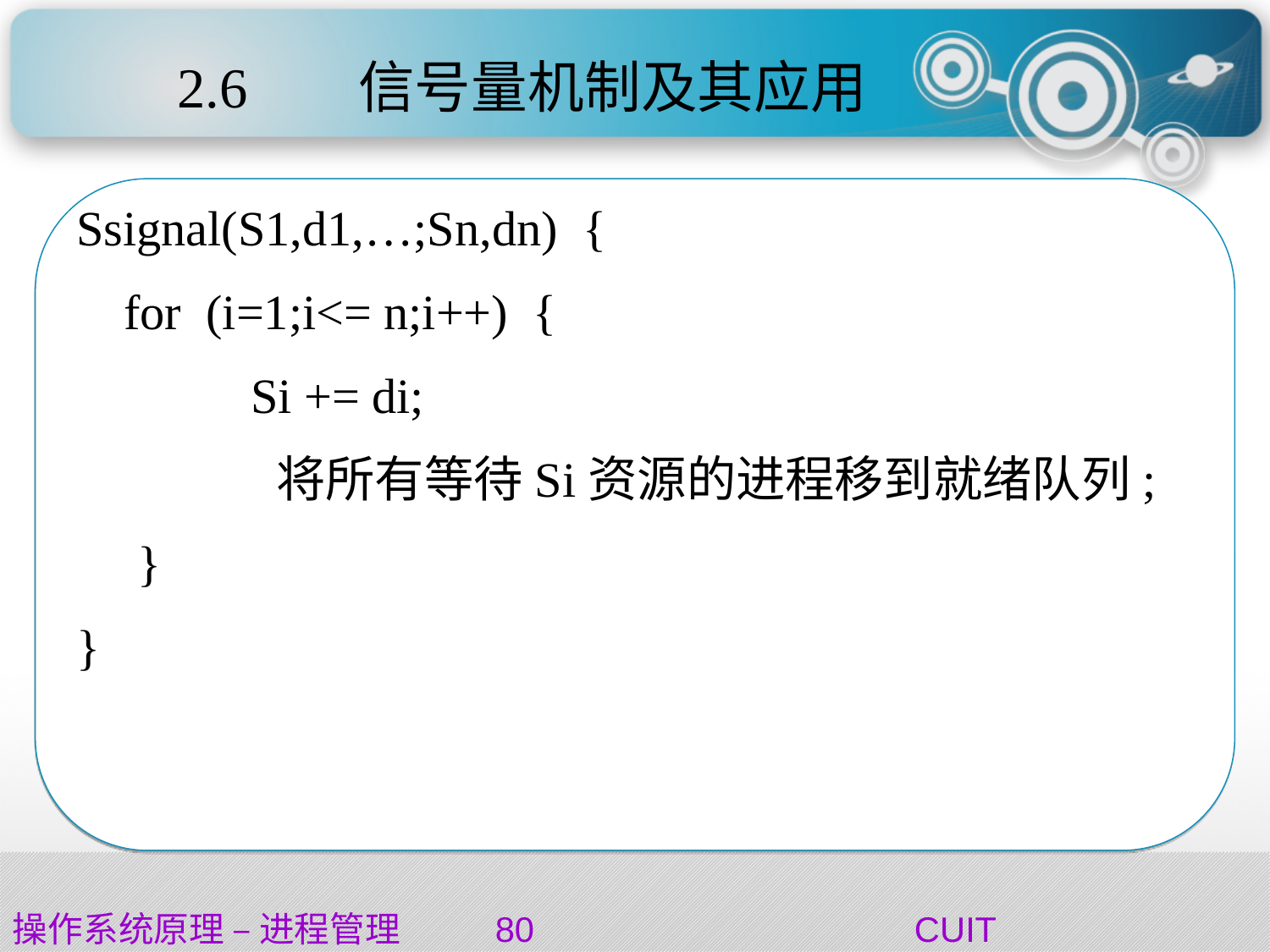

# 2.6	    信号量机制及其应用
Ssignal(S1,d1,…;Sn,dn)  {
	for  (i=1;i<= n;i++)  {
		Si += di;
		 将所有等待Si资源的进程移到就绪队列;
     }
}